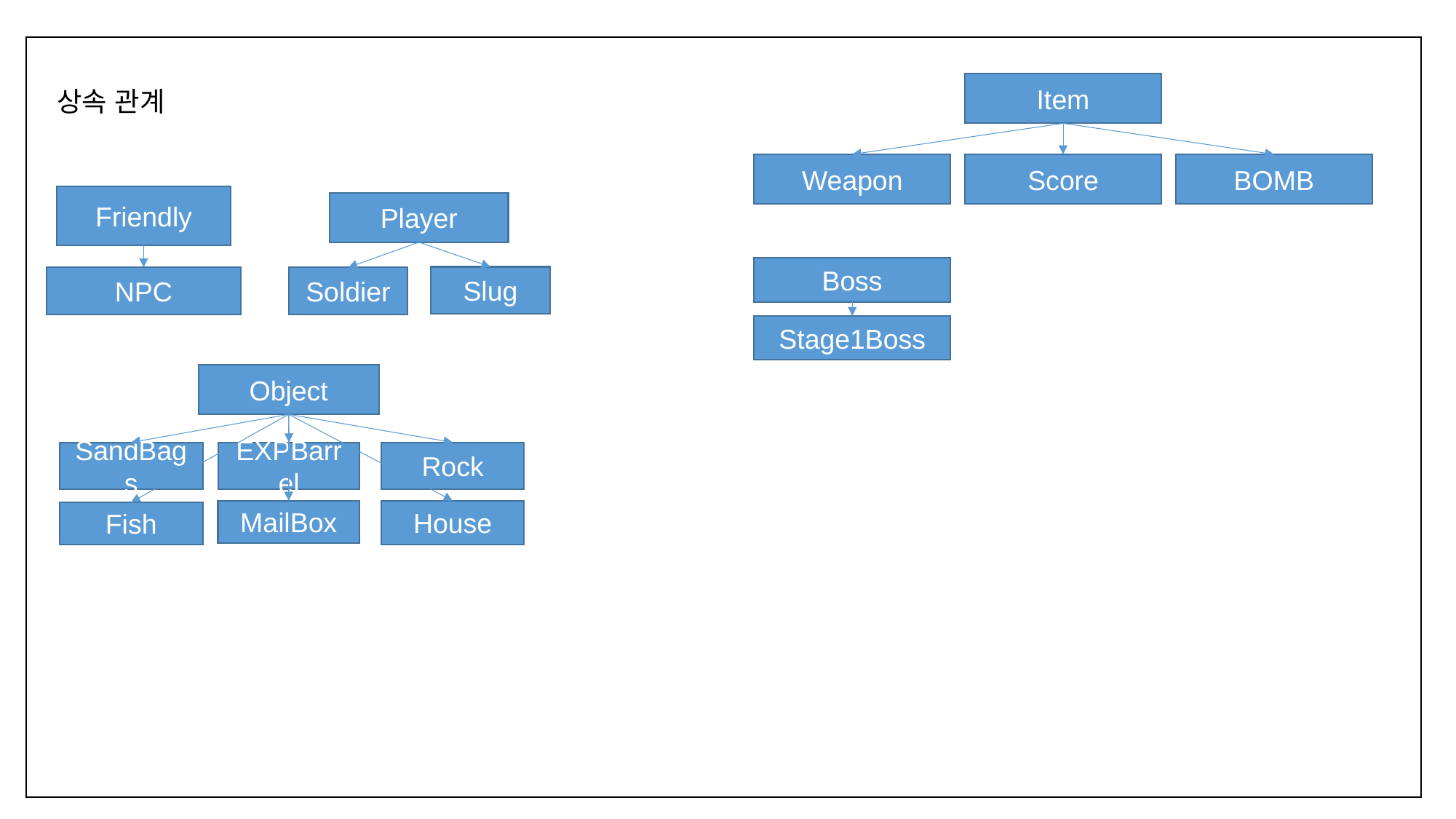

Item
상속 관계
Weapon
Score
BOMB
Friendly
Player
Boss
Slug
NPC
Soldier
Stage1Boss
Object
SandBags
EXPBarrel
Rock
MailBox
House
Fish